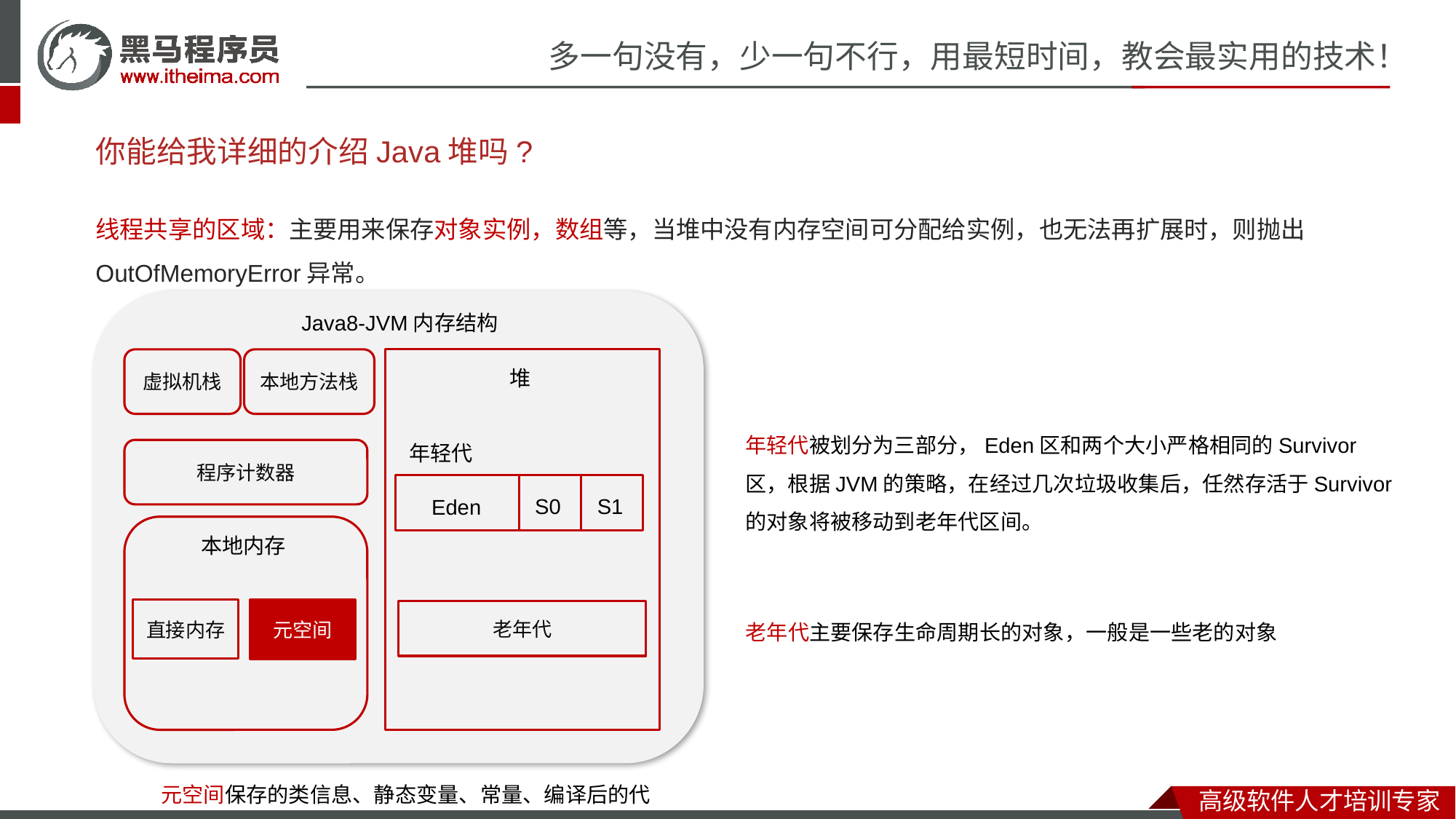

# 你能给我详细的介绍Java堆吗?
线程共享的区域：主要用来保存对象实例，数组等，当堆中没有内存空间可分配给实例，也无法再扩展时，则抛出OutOfMemoryError异常。

Java8-JVM内存结构
堆
虚拟机栈
本地方法栈

年轻代被划分为三部分，Eden区和两个大小严格相同的Survivor区，根据JVM的策略，在经过几次垃圾收集后，任然存活于Survivor的对象将被移动到老年代区间。
年轻代
程序计数器
S1

S0
Eden
本地内存

直接内存
元空间
老年代
老年代主要保存生命周期长的对象，一般是一些老的对象
元空间保存的类信息、静态变量、常量、编译后的代码